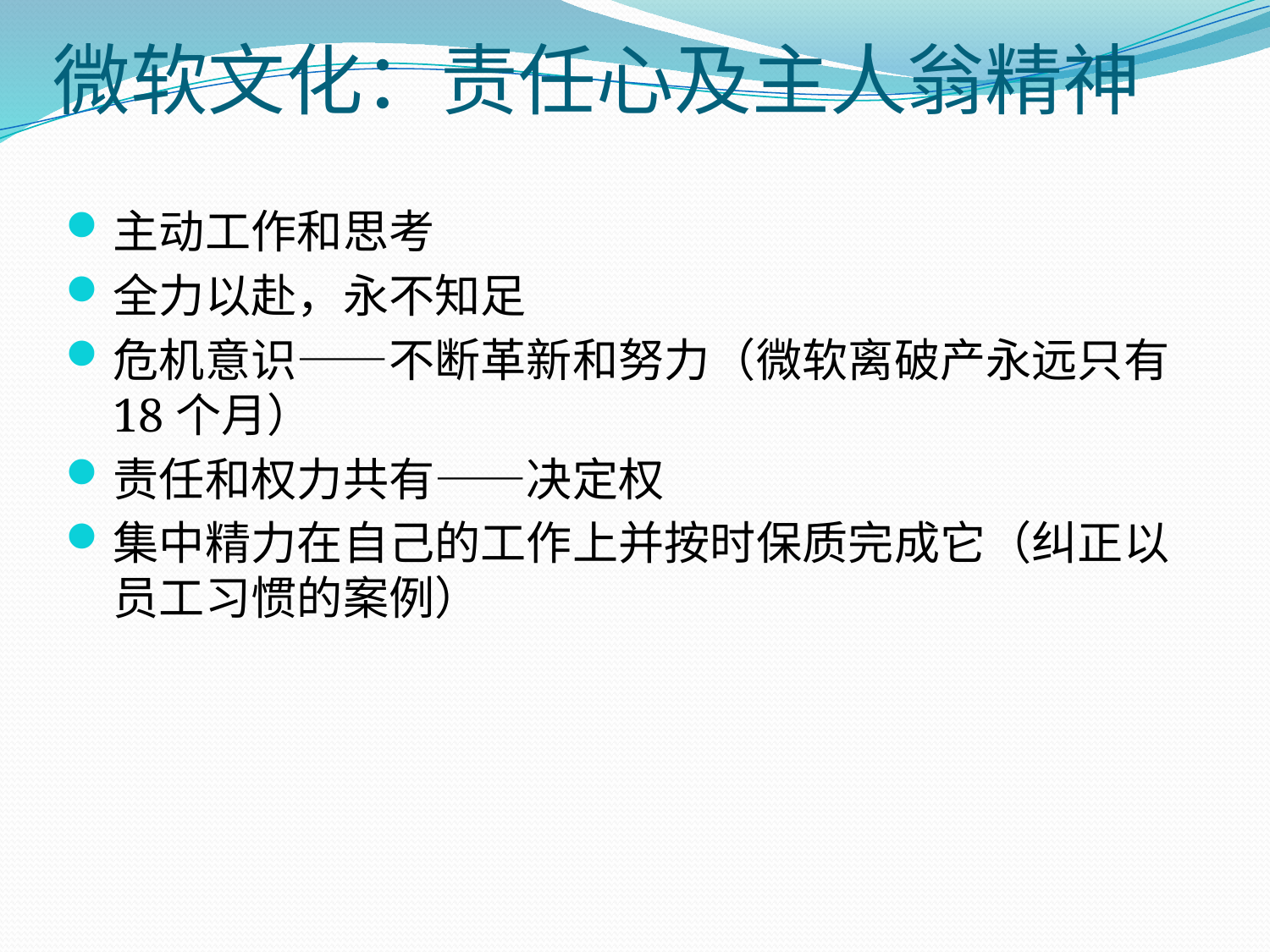

# 微软文化：责任心及主人翁精神
主动工作和思考
全力以赴，永不知足
危机意识——不断革新和努力（微软离破产永远只有18个月）
责任和权力共有——决定权
集中精力在自己的工作上并按时保质完成它（纠正以员工习惯的案例）